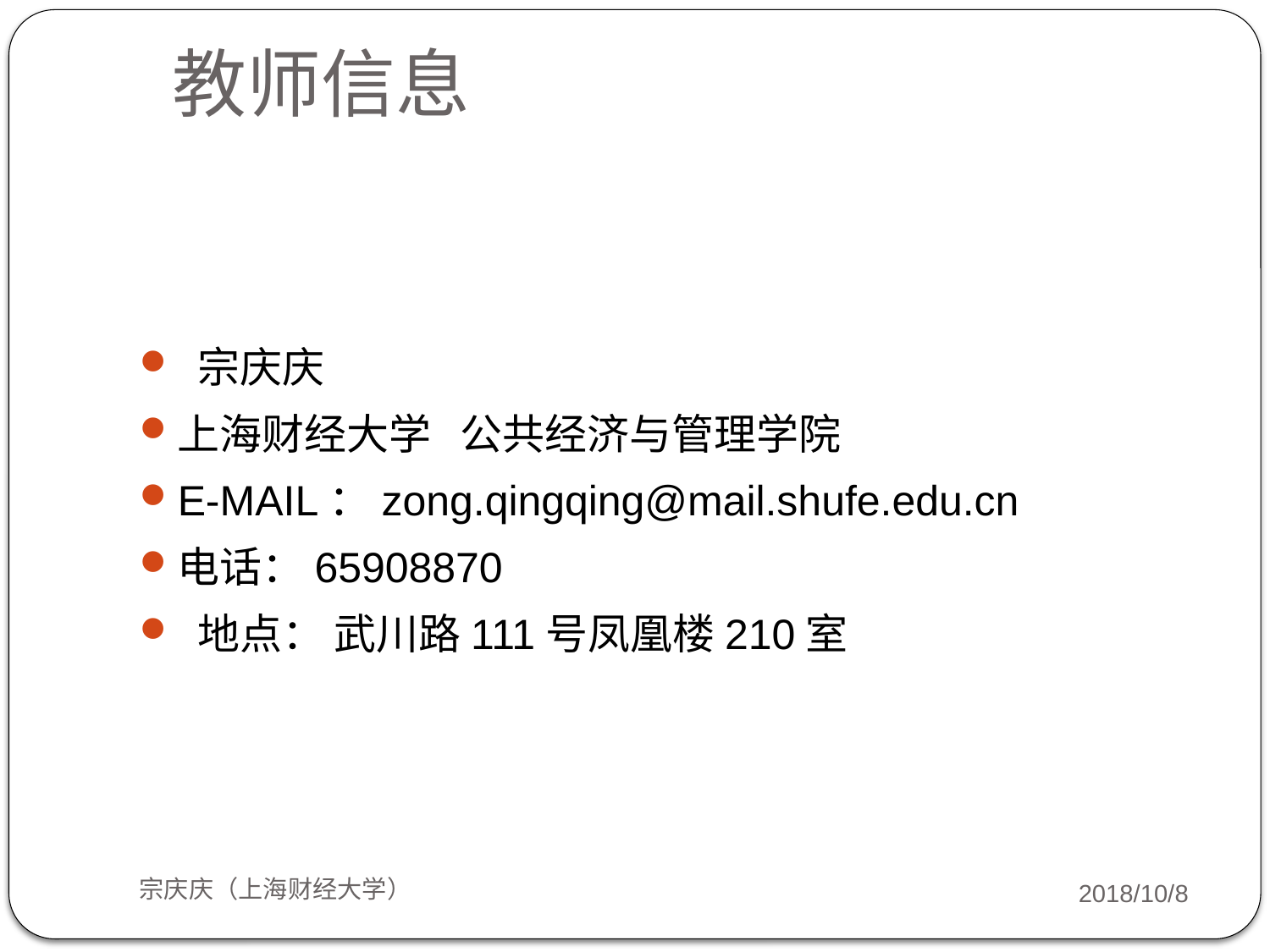

# 教师信息

 宗庆庆
上海财经大学   公共经济与管理学院
E-MAIL：zong.qingqing@mail.shufe.edu.cn
电话：65908870
 地点： 武川路111号凤凰楼210室
宗庆庆（上海财经大学）
2018/10/8